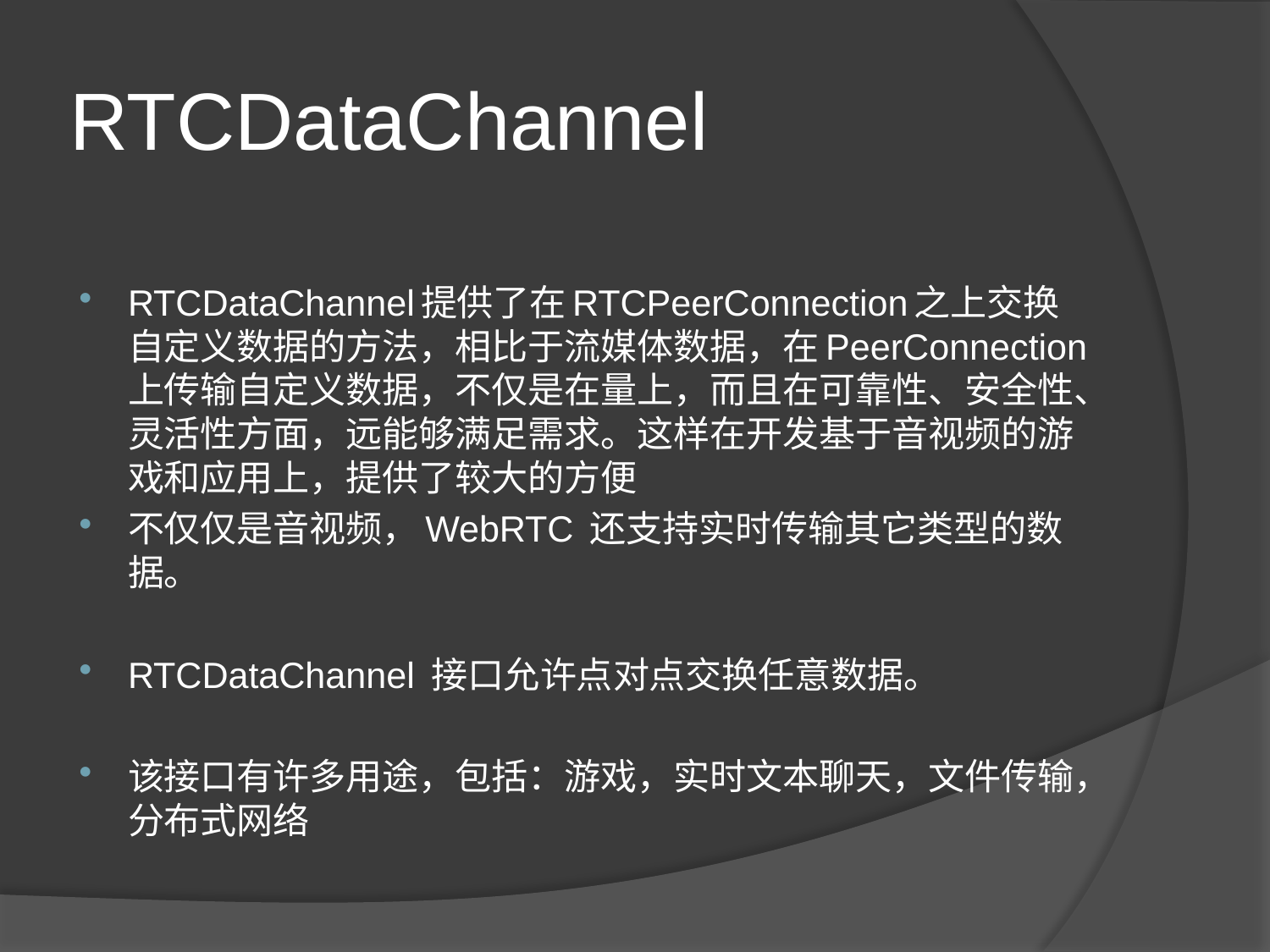

# RTCDataChannel

RTCDataChannel提供了在RTCPeerConnection之上交换自定义数据的方法，相比于流媒体数据，在PeerConnection上传输自定义数据，不仅是在量上，而且在可靠性、安全性、灵活性方面，远能够满足需求。这样在开发基于音视频的游戏和应用上，提供了较大的方便
不仅仅是音视频，WebRTC 还支持实时传输其它类型的数据。

RTCDataChannel 接口允许点对点交换任意数据。

该接口有许多用途，包括：游戏，实时文本聊天，文件传输，分布式网络